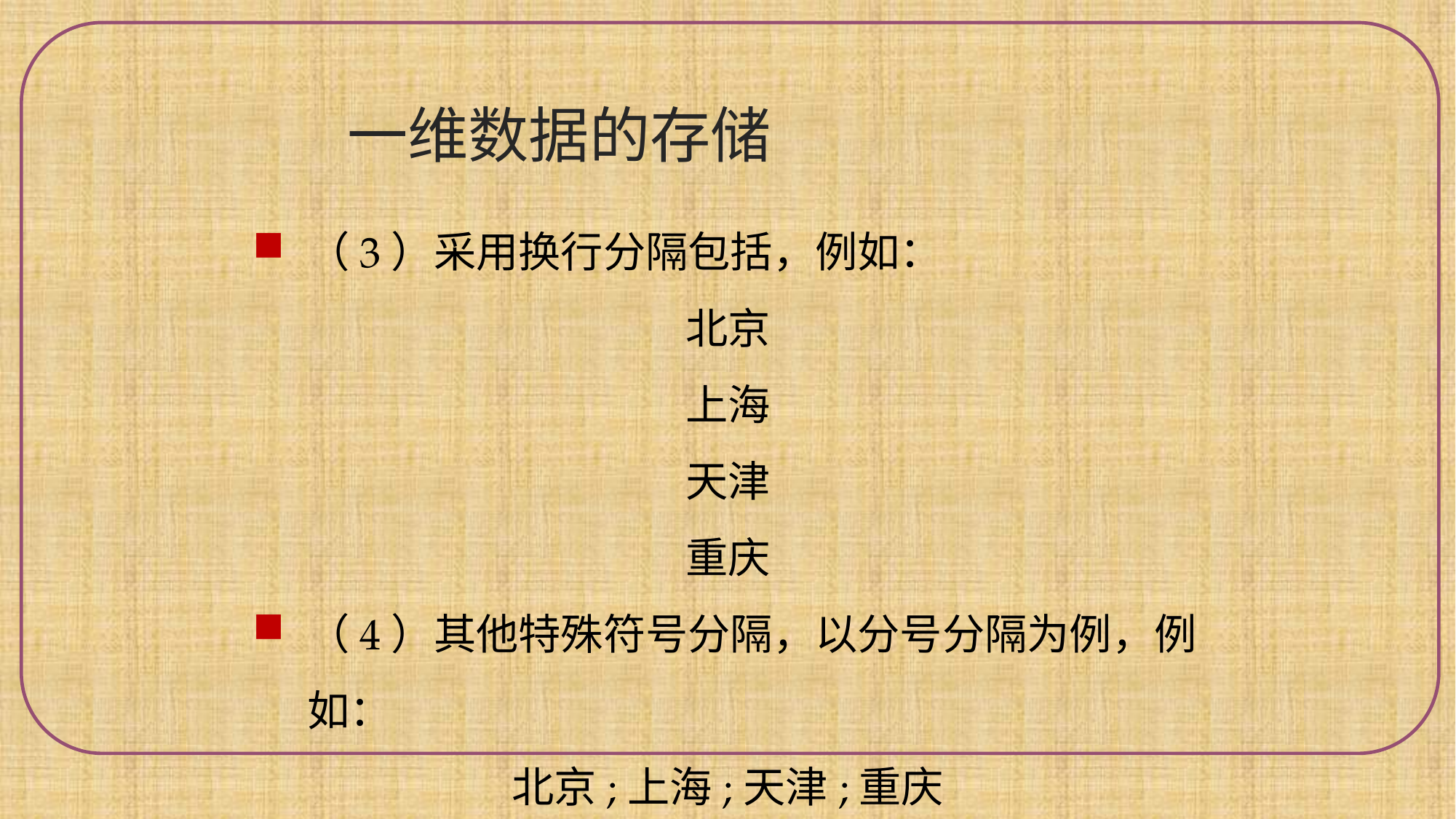

一维数据的存储
（3）采用换行分隔包括，例如：
北京
上海
天津
重庆
（4）其他特殊符号分隔，以分号分隔为例，例如：
北京;上海;天津;重庆